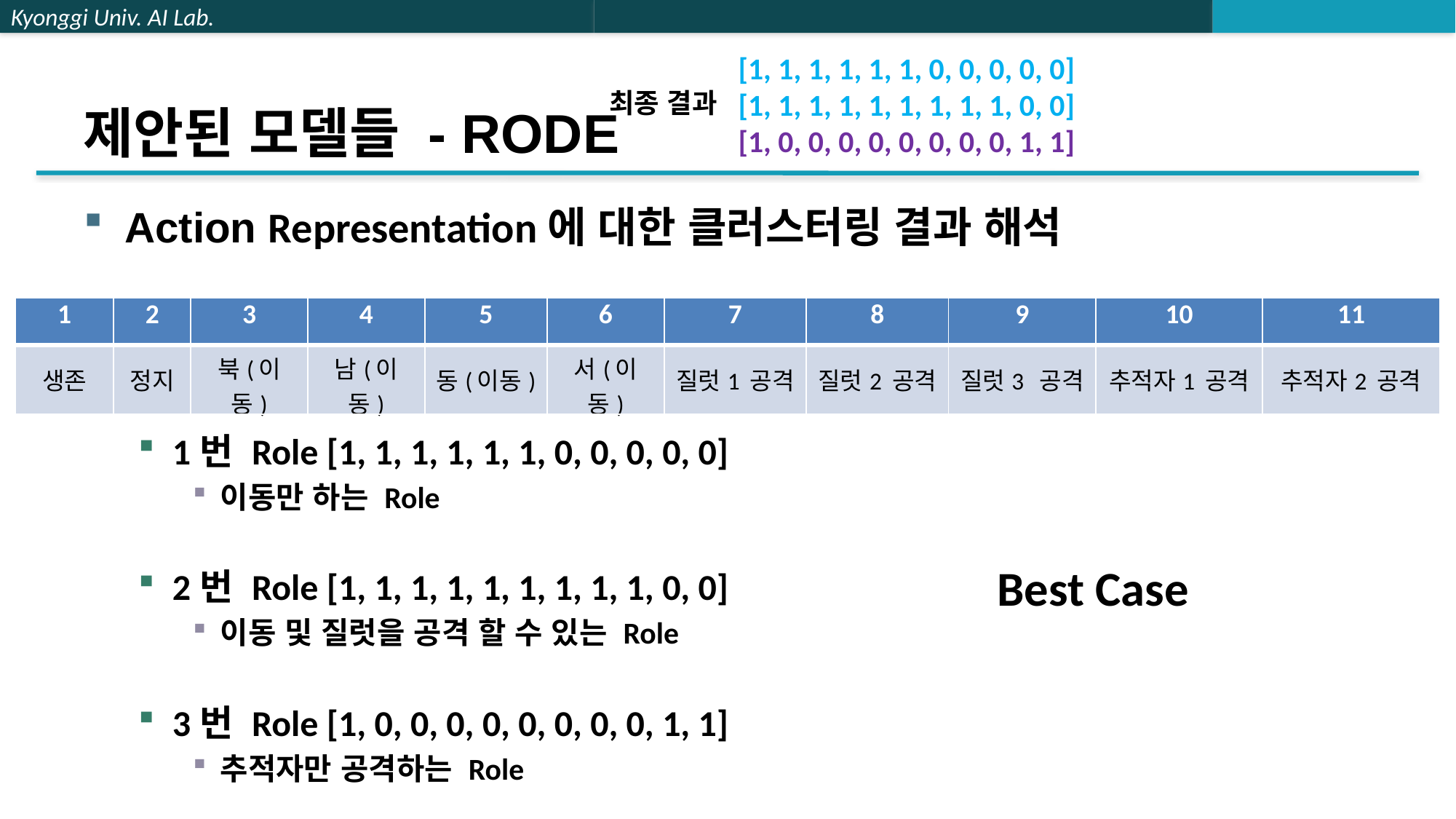

# 제안된 모델들 - RODE
[1, 1, 1, 1, 1, 1, 0, 0, 0, 0, 0]
[1, 1, 1, 1, 1, 1, 1, 1, 1, 0, 0]
[1, 0, 0, 0, 0, 0, 0, 0, 0, 1, 1]
최종 결과

Action Representation에 대한 클러스터링 결과 해석

1번 Role [1, 1, 1, 1, 1, 1, 0, 0, 0, 0, 0]
이동만 하는 Role

2번 Role [1, 1, 1, 1, 1, 1, 1, 1, 1, 0, 0]
이동 및 질럿을 공격 할 수 있는 Role

3번 Role [1, 0, 0, 0, 0, 0, 0, 0, 0, 1, 1]
추적자만 공격하는 Role
| 1 | 2 | 3 | 4 | 5 | 6 | 7 | 8 | 9 | 10 | 11 |
| --- | --- | --- | --- | --- | --- | --- | --- | --- | --- | --- |
| 생존 | 정지 | 북(이동) | 남(이동) | 동(이동) | 서(이동) | 질럿1 공격 | 질럿2 공격 | 질럿3 공격 | 추적자1 공격 | 추적자2 공격 |
Best Case